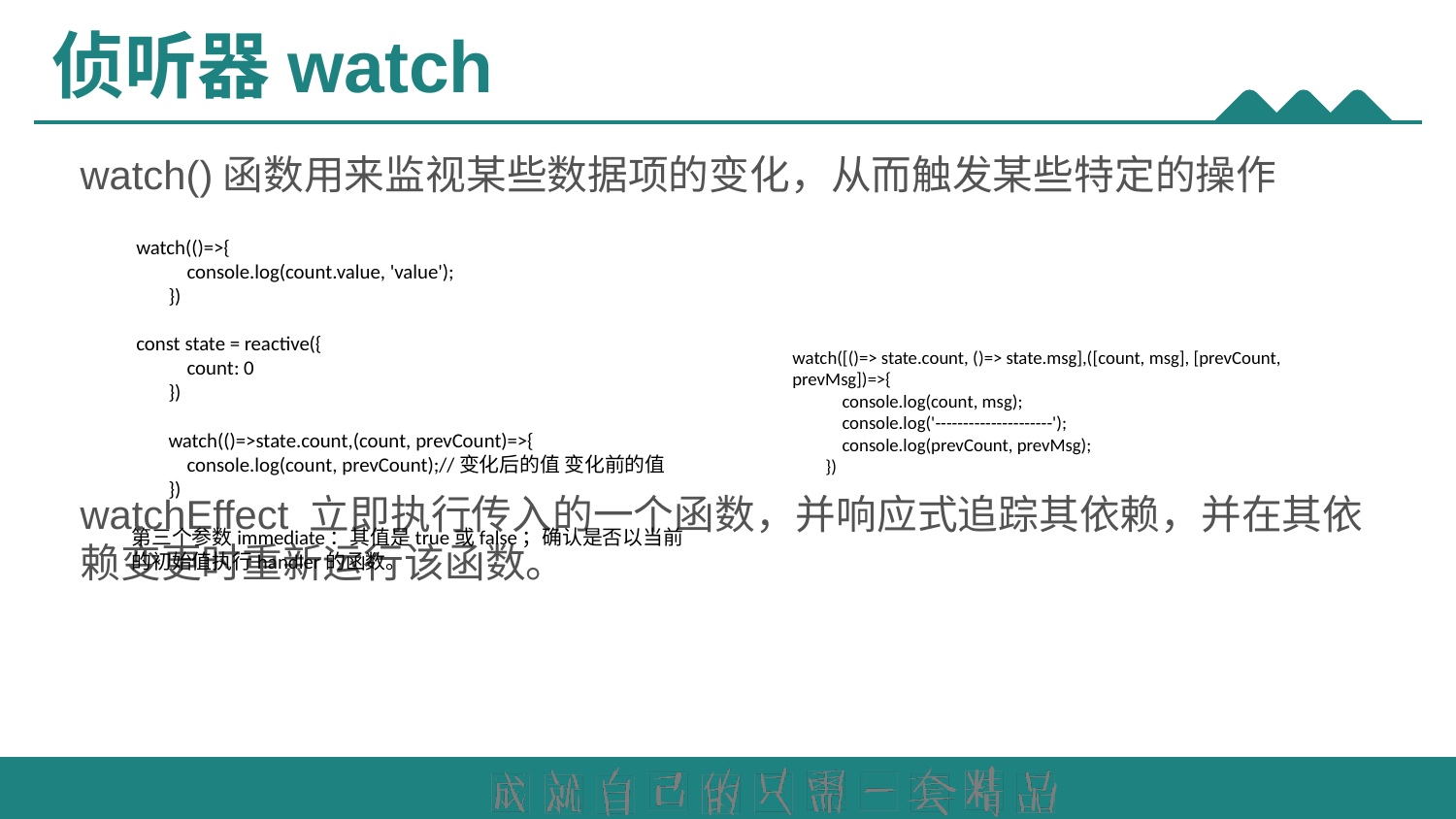

# 侦听器watch
watch()函数用来监视某些数据项的变化，从而触发某些特定的操作

watchEffect 立即执行传入的一个函数，并响应式追踪其依赖，并在其依赖变更时重新运行该函数。
 watch(()=>{
            console.log(count.value, 'value');
        })

 const state = reactive({
            count: 0
        })

        watch(()=>state.count,(count, prevCount)=>{
            console.log(count, prevCount);//变化后的值 变化前的值
        })

第三个参数immediate：其值是true或false；确认是否以当前的初始值执行handler的函数。

watch([()=> state.count, ()=> state.msg],([count, msg], [prevCount, prevMsg])=>{
            console.log(count, msg);
            console.log('---------------------');
            console.log(prevCount, prevMsg);
        })